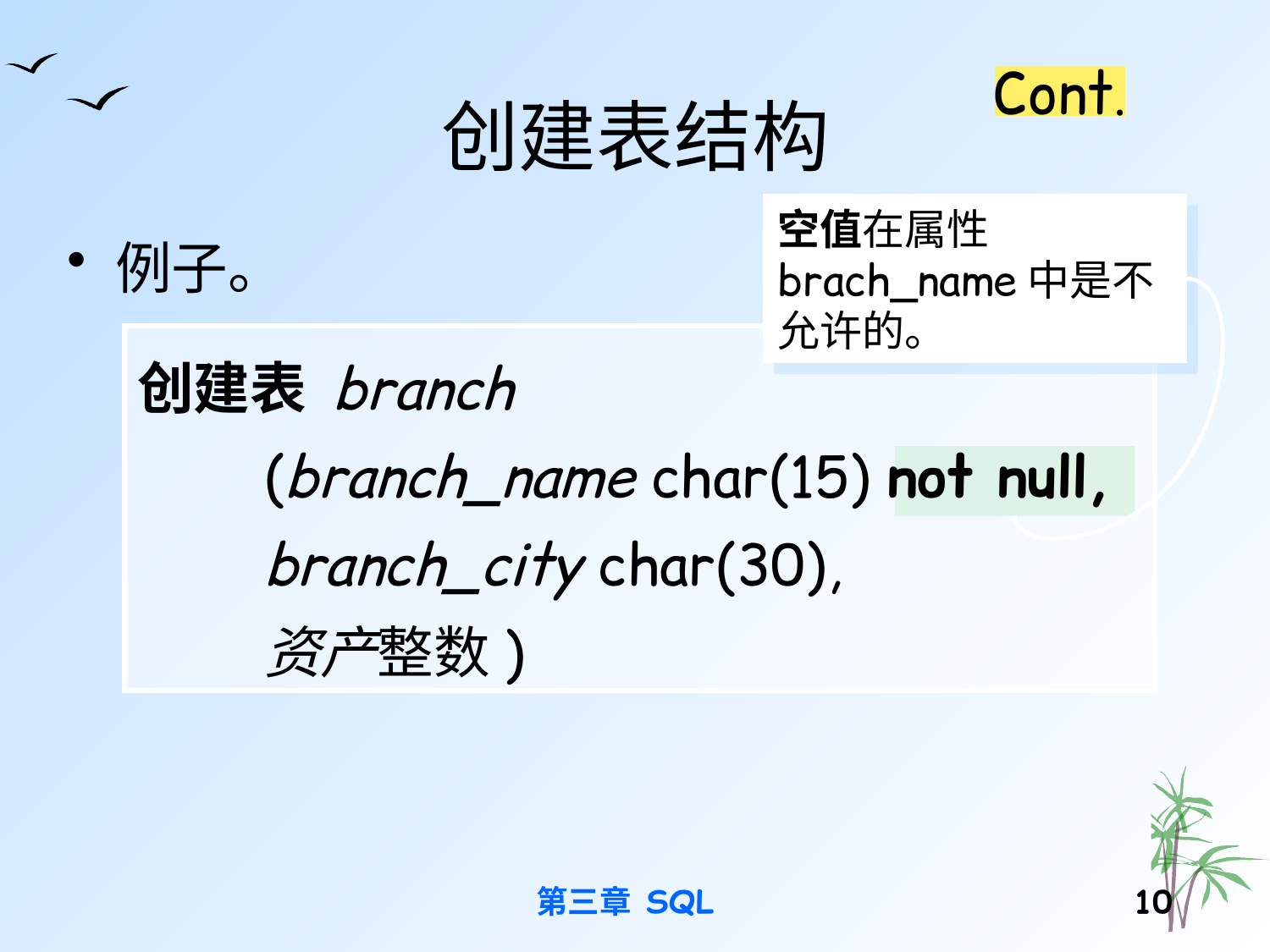

# 创建表结构
Cont.
空值在属性brach_name中是不允许的。
例子。

创建表 branch
	(branch_name char(15) not null,
	branch_city char(30),
	资产整数)

第三章 SQL
10